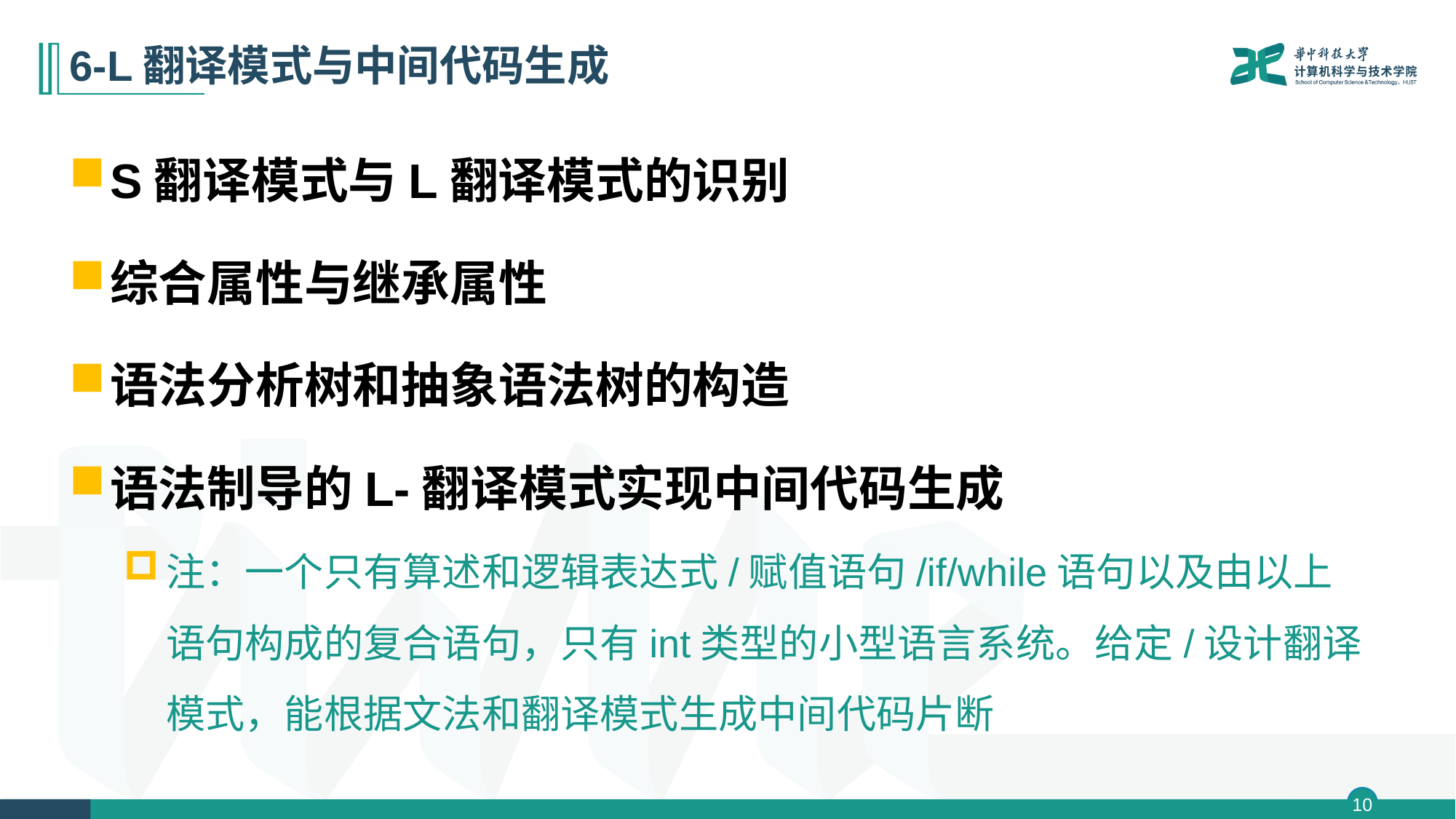

# 6-L翻译模式与中间代码生成
S翻译模式与L翻译模式的识别
综合属性与继承属性
语法分析树和抽象语法树的构造
语法制导的L-翻译模式实现中间代码生成
注：一个只有算述和逻辑表达式/赋值语句/if/while语句以及由以上语句构成的复合语句，只有int类型的小型语言系统。给定/设计翻译模式，能根据文法和翻译模式生成中间代码片断